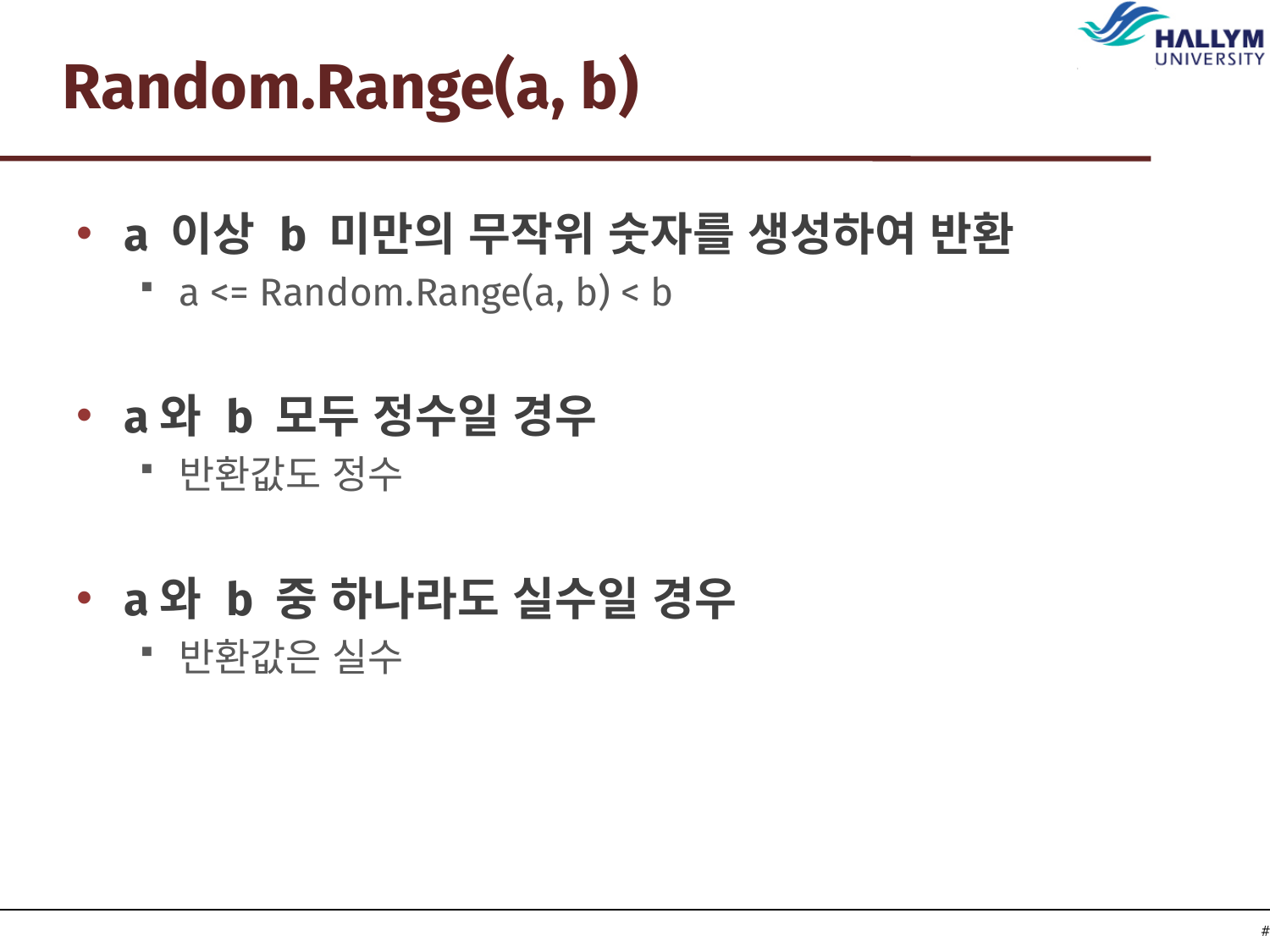

# Random.Range(a, b)
a 이상 b 미만의 무작위 숫자를 생성하여 반환
a <= Random.Range(a, b) < b

a와 b 모두 정수일 경우
반환값도 정수

a와 b 중 하나라도 실수일 경우
반환값은 실수